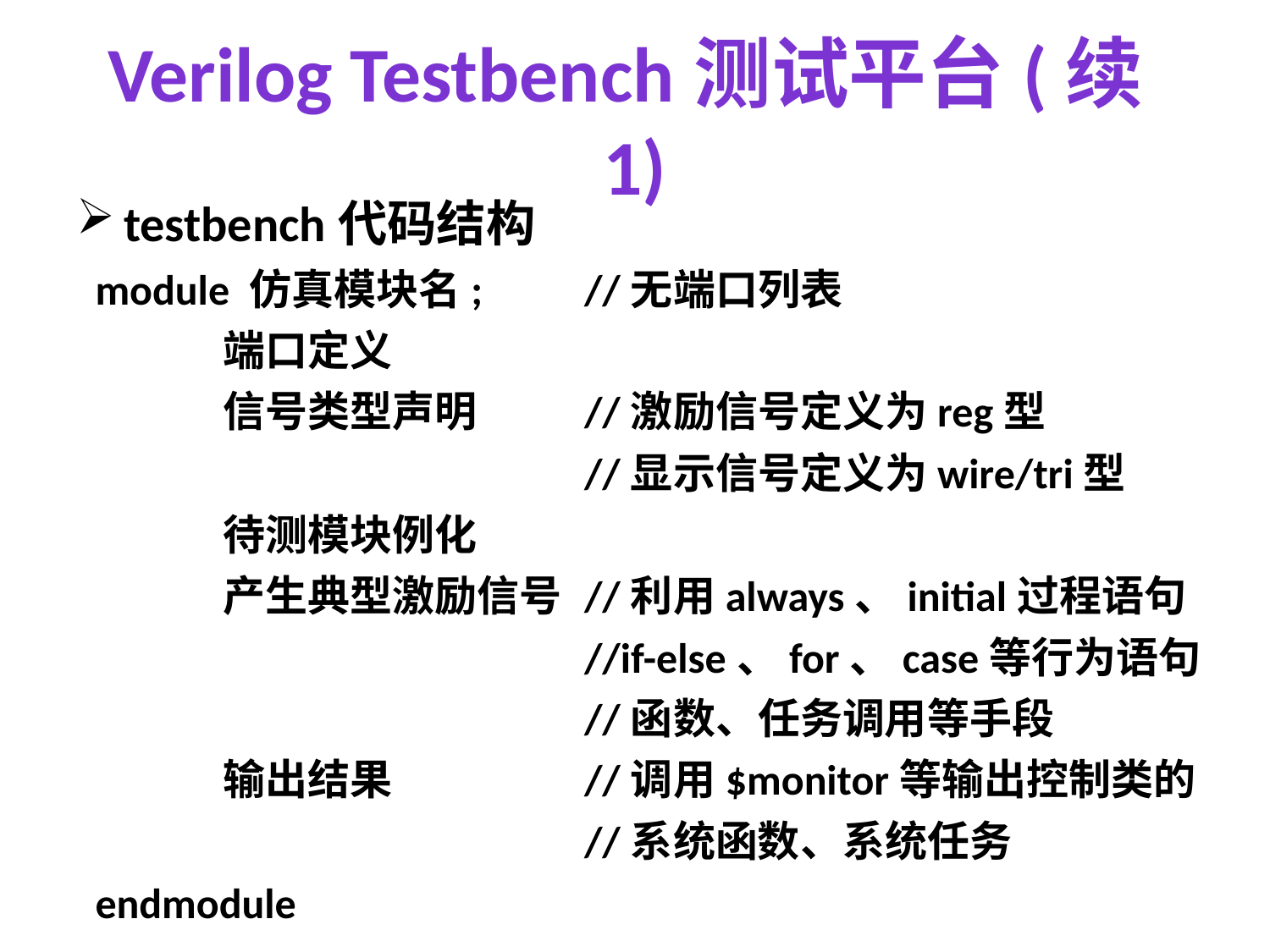

# Verilog Testbench测试平台(续1)
testbench代码结构
  module 仿真模块名;	//无端口列表
	 端口定义
	 信号类型声明	//激励信号定义为reg型
				//显示信号定义为wire/tri型
	 待测模块例化
	 产生典型激励信号	//利用always、initial过程语句
				//if-else、for、case等行为语句
				//函数、任务调用等手段
	 输出结果		//调用$monitor等输出控制类的
				//系统函数、系统任务
  endmodule